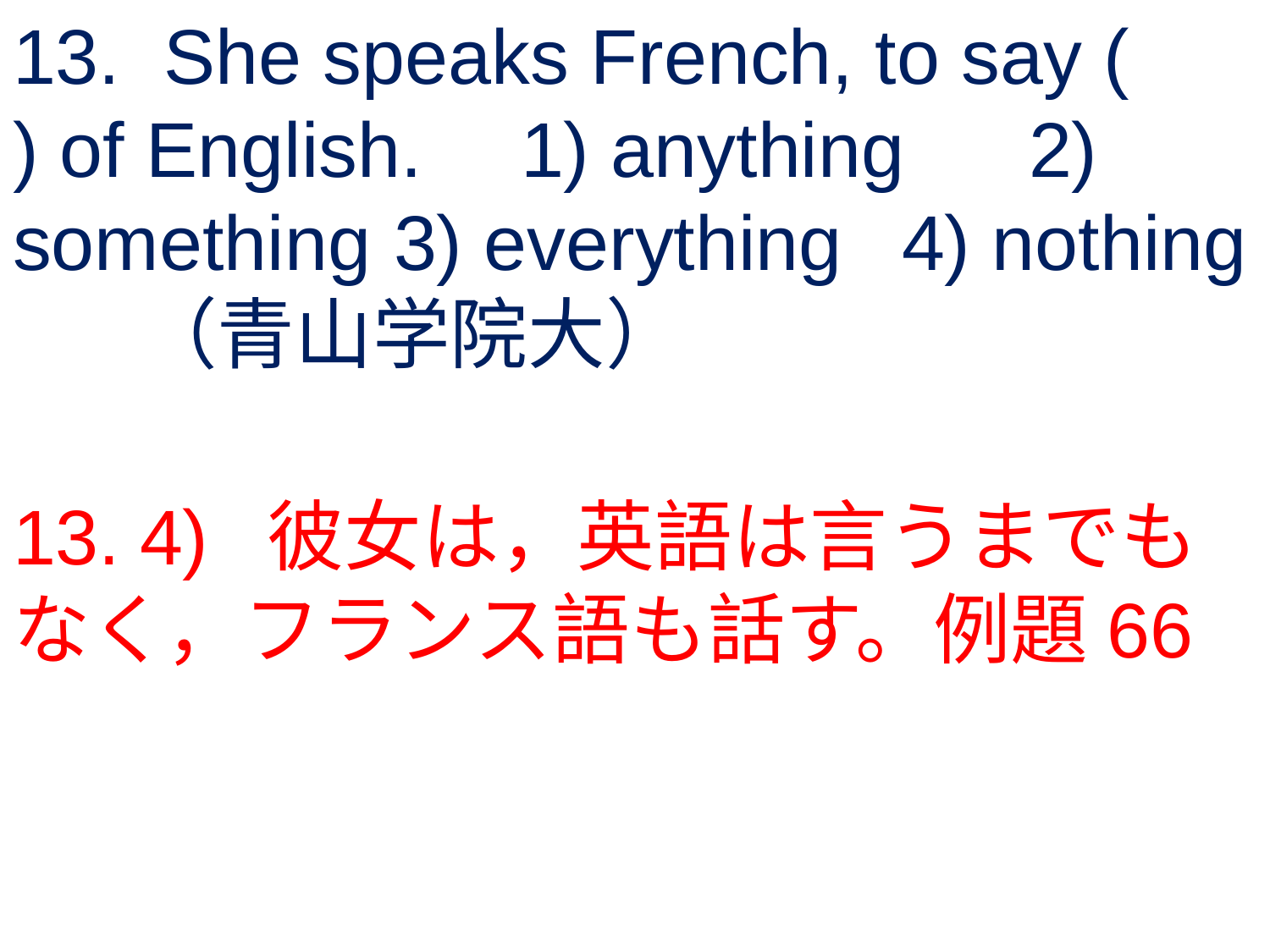

# 13.  She speaks French, to say (      ) of English.	1) anything	2) something	3) everything	4) nothing	（青山学院大）
13.	4) 	彼女は，英語は言うまでもなく，フランス語も話す。例題66